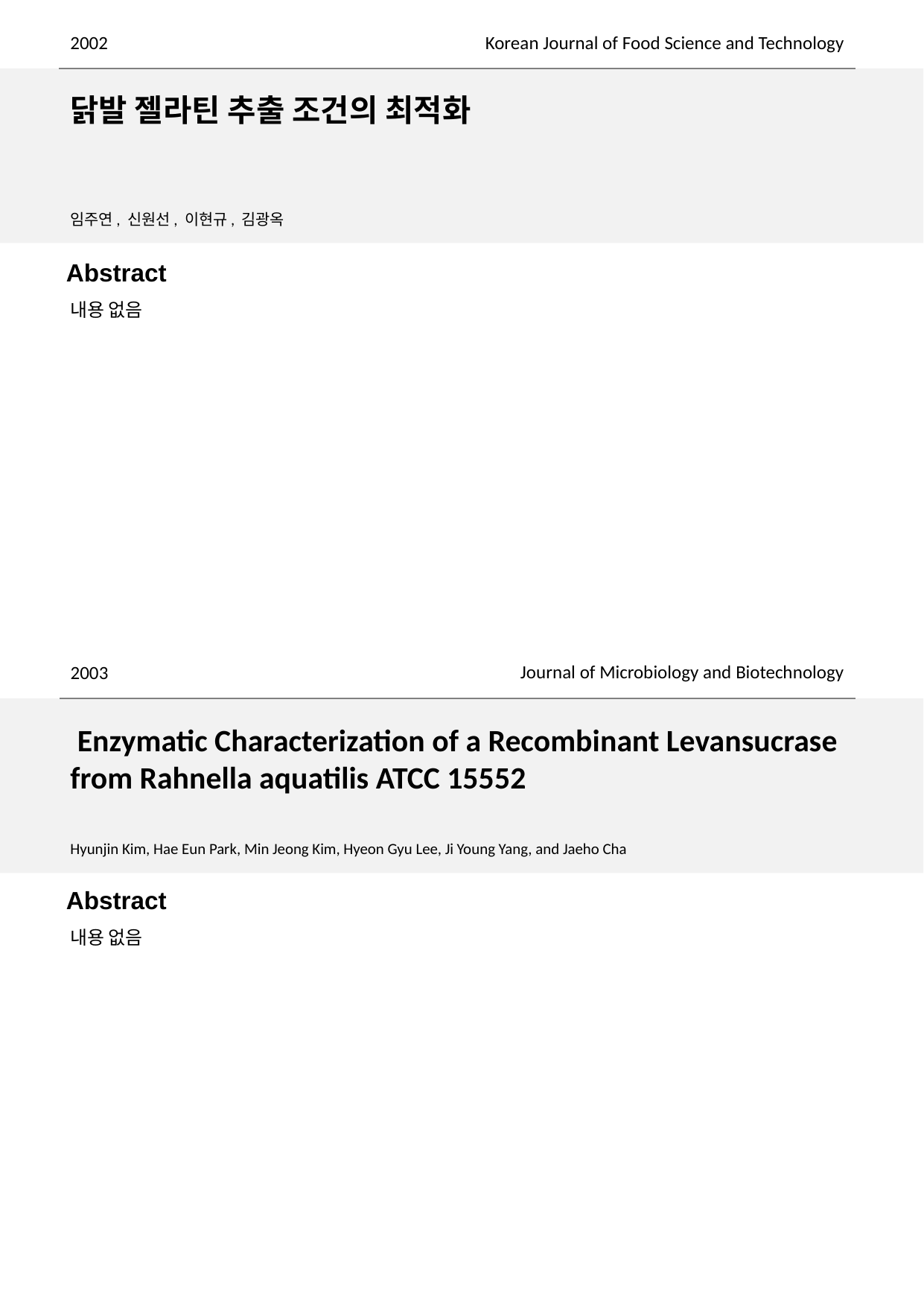

2002
Korean Journal of Food Science and Technology
닭발 젤라틴 추출 조건의 최적화
임주연, 신원선, 이현규, 김광옥
내용 없음
Journal of Microbiology and Biotechnology
2003
 Enzymatic Characterization of a Recombinant Levansucrase from Rahnella aquatilis ATCC 15552
Hyunjin Kim, Hae Eun Park, Min Jeong Kim, Hyeon Gyu Lee, Ji Young Yang, and Jaeho Cha
내용 없음